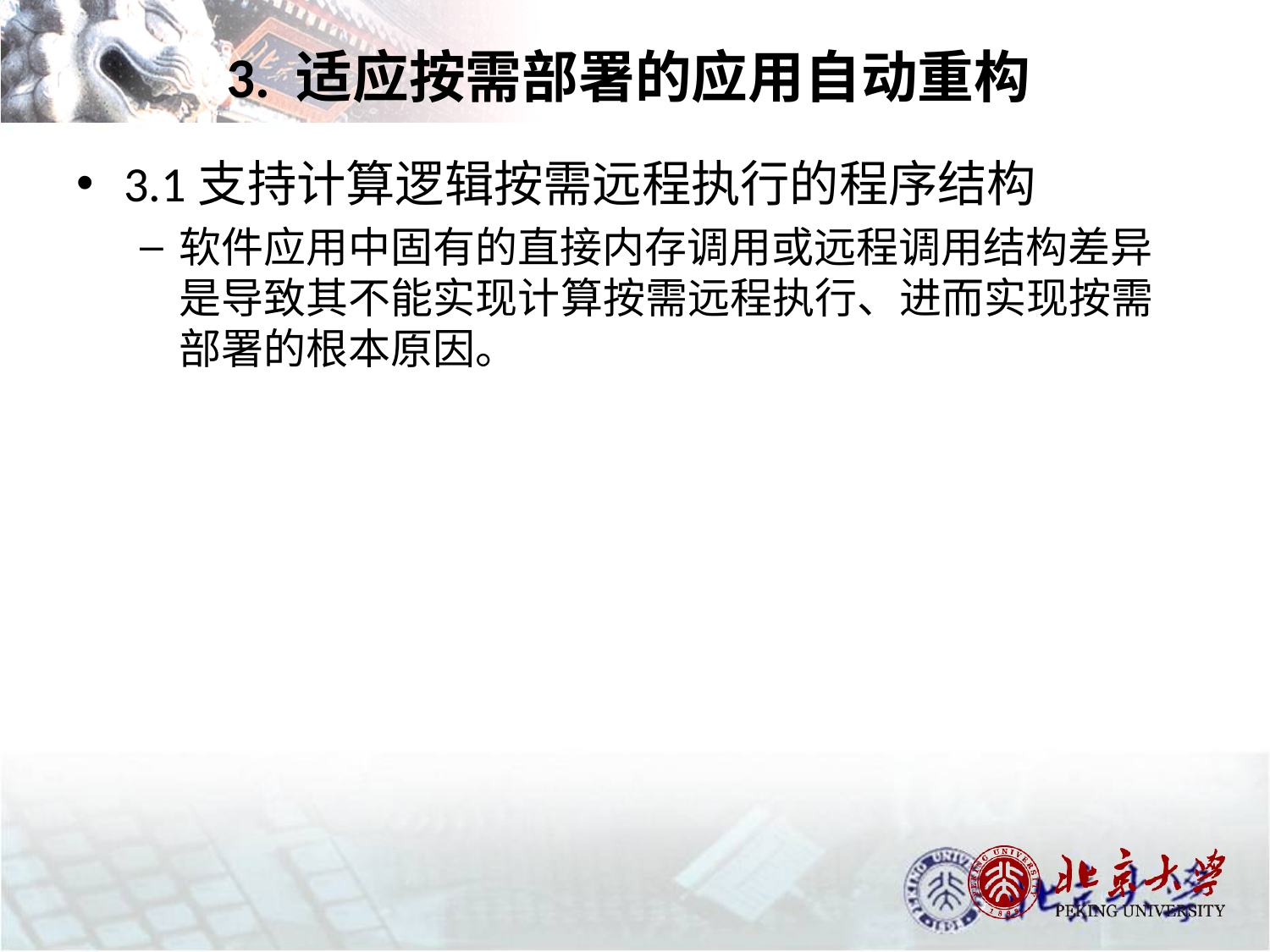

# 3. 适应按需部署的应用自动重构
3.1支持计算逻辑按需远程执行的程序结构
软件应用中固有的直接内存调用或远程调用结构差异是导致其不能实现计算按需远程执行、进而实现按需部署的根本原因。